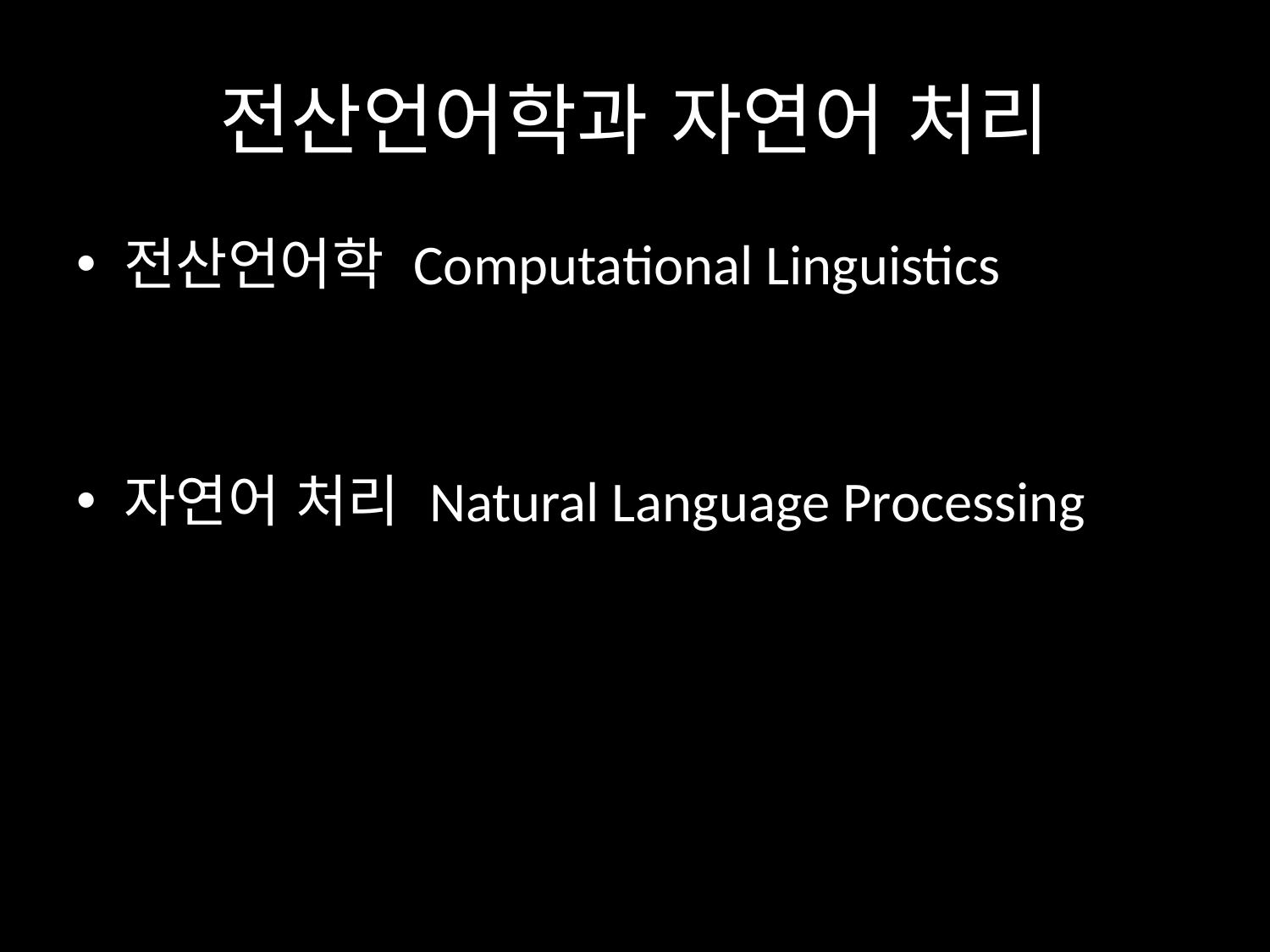

# 전산언어학과 자연어 처리
전산언어학 Computational Linguistics

자연어 처리 Natural Language Processing